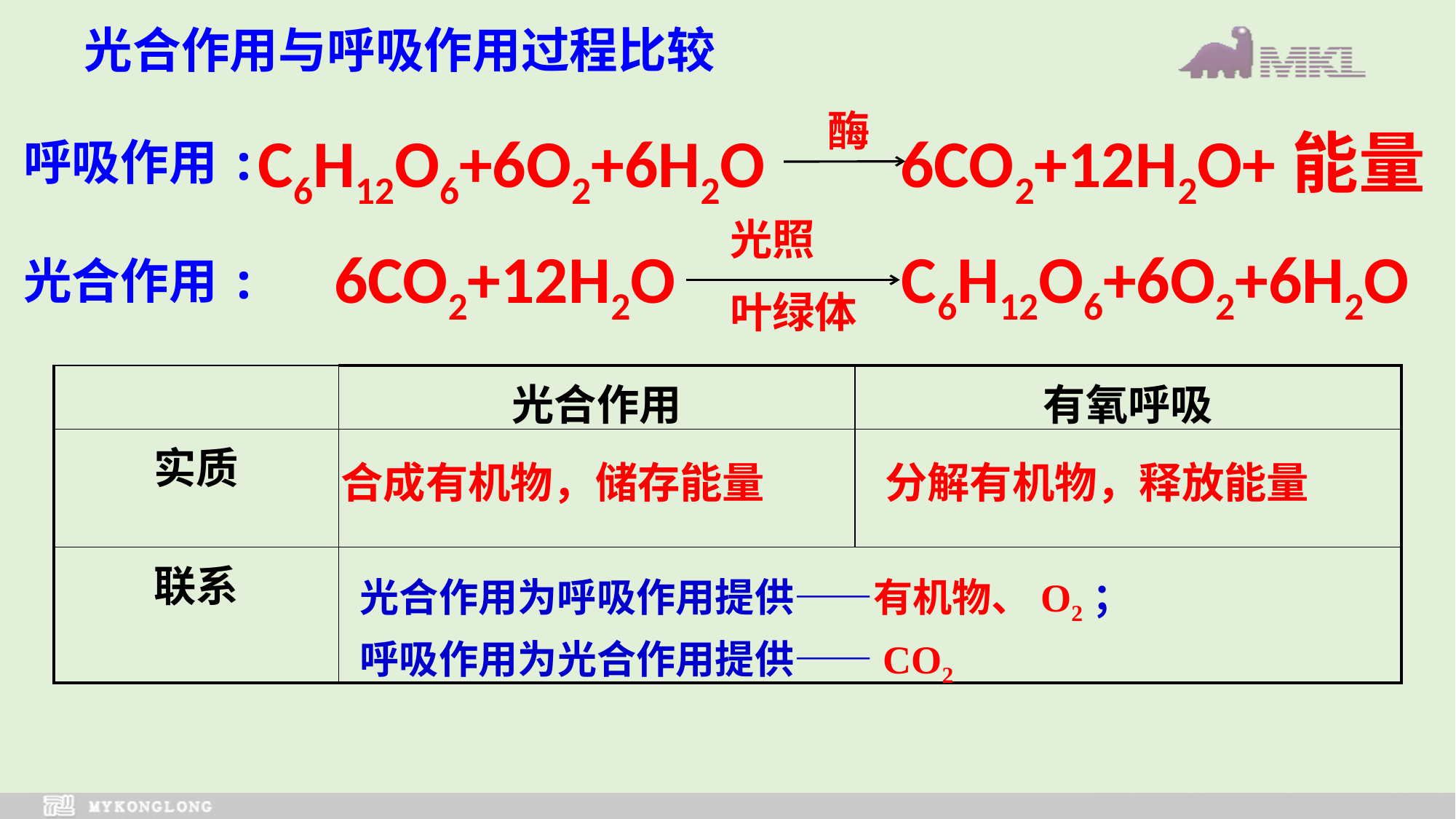

光合作用与呼吸作用过程比较

C6H12O6+6O2+6H2O         6CO2+12H2O+能量
酶
呼吸作用:

6CO2+12H2O               C6H12O6+6O2+6H2O
光照
叶绿体
光合作用:
|  | 光合作用 | 有氧呼吸 |
| --- | --- | --- |
| 实质 |  |  |
| 联系 |  |  |
合成有机物，储存能量
分解有机物，释放能量
光合作用为呼吸作用提供——有机物、O2；
呼吸作用为光合作用提供——CO2